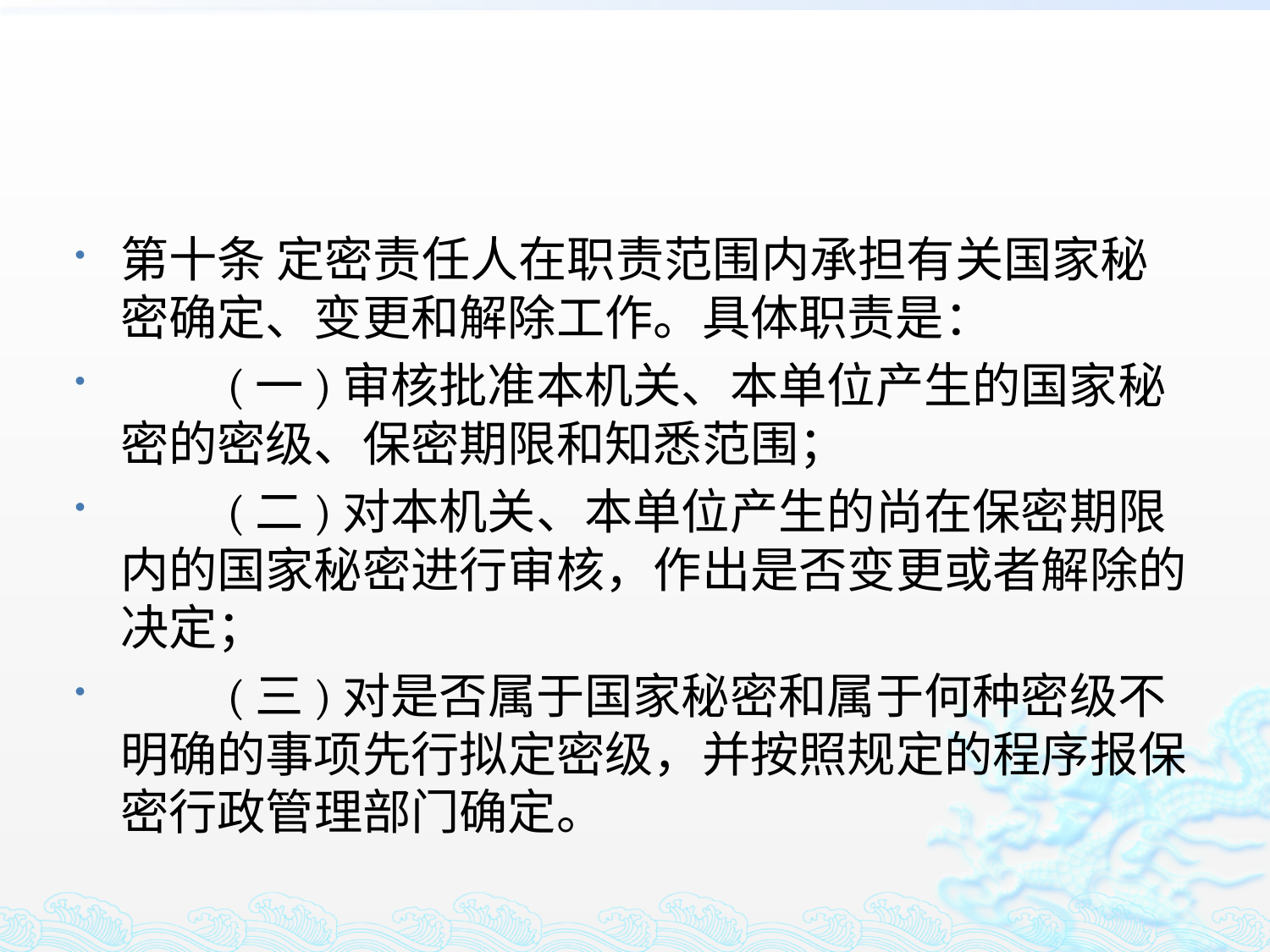

#
第十条 定密责任人在职责范围内承担有关国家秘密确定、变更和解除工作。具体职责是：
　　(一)审核批准本机关、本单位产生的国家秘密的密级、保密期限和知悉范围；
　　(二)对本机关、本单位产生的尚在保密期限内的国家秘密进行审核，作出是否变更或者解除的决定；
　　(三)对是否属于国家秘密和属于何种密级不明确的事项先行拟定密级，并按照规定的程序报保密行政管理部门确定。